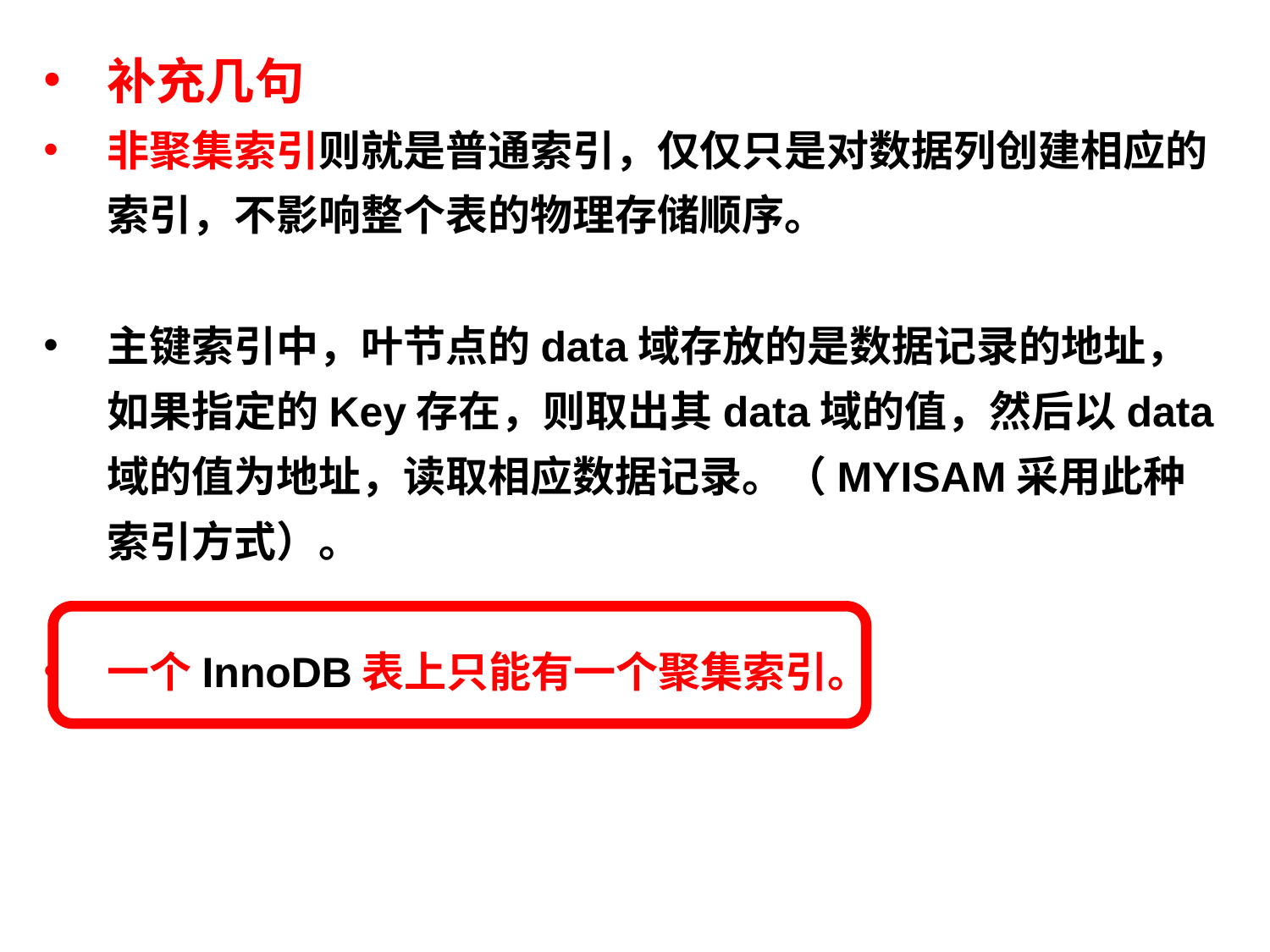

补充几句
非聚集索引则就是普通索引，仅仅只是对数据列创建相应的索引，不影响整个表的物理存储顺序。

主键索引中，叶节点的data域存放的是数据记录的地址，如果指定的Key存在，则取出其data域的值，然后以data域的值为地址，读取相应数据记录。（MYISAM采用此种索引方式）。

一个InnoDB表上只能有一个聚集索引。